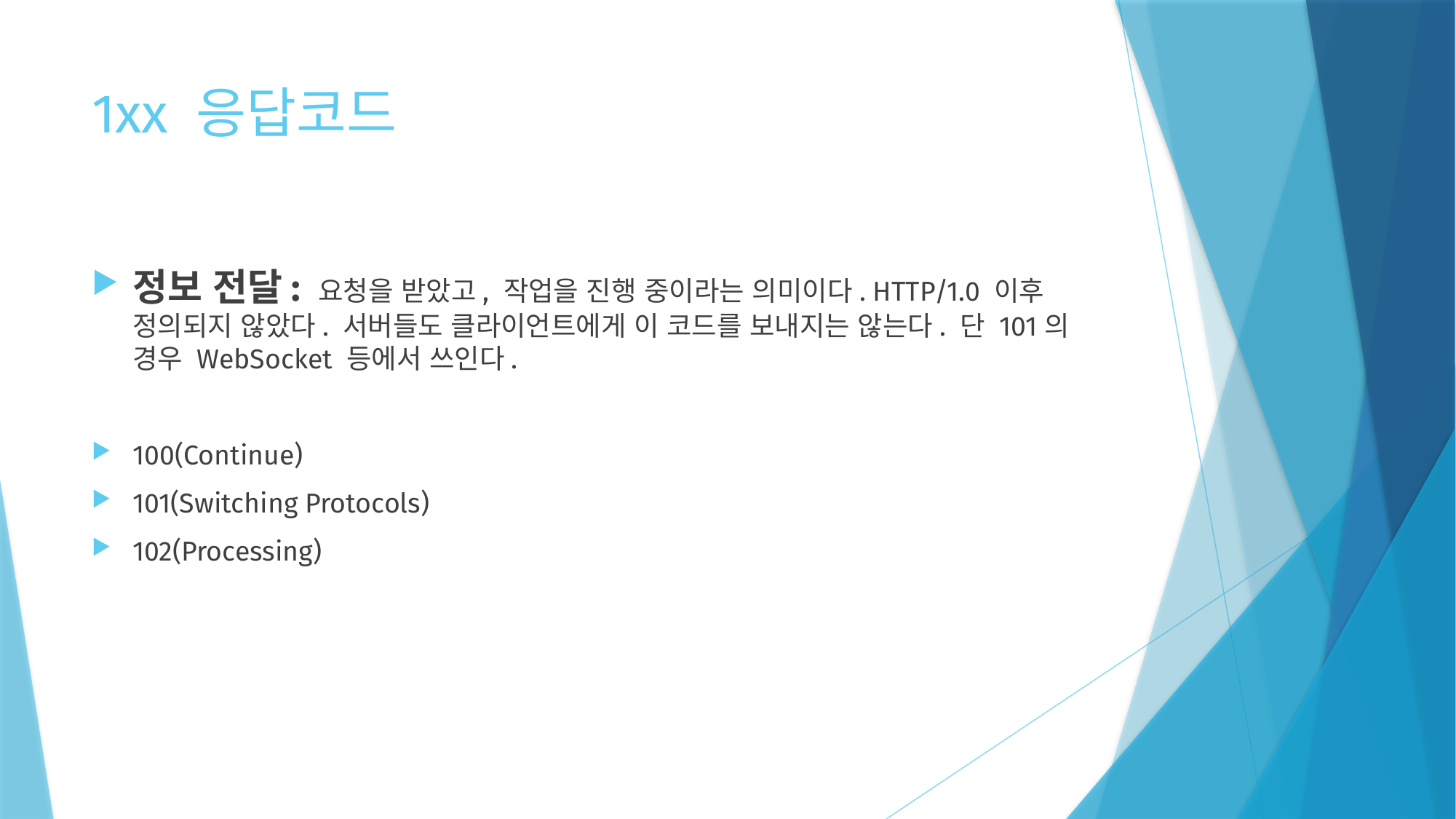

# 1xx 응답코드
정보 전달: 요청을 받았고, 작업을 진행 중이라는 의미이다. HTTP/1.0 이후 정의되지 않았다. 서버들도 클라이언트에게 이 코드를 보내지는 않는다. 단 101의 경우 WebSocket 등에서 쓰인다.

100(Continue)
101(Switching Protocols)
102(Processing)